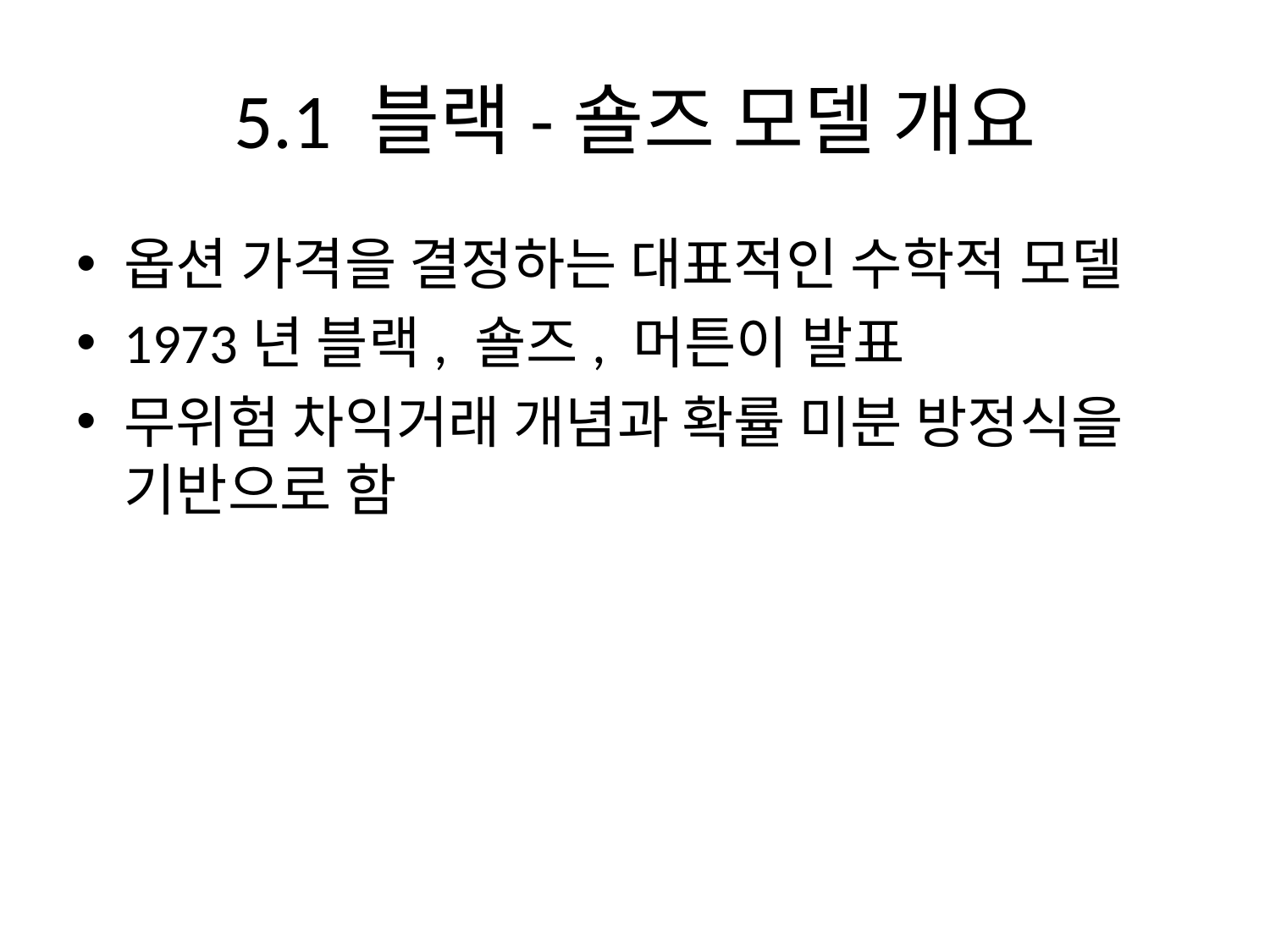

# 5.1 블랙-숄즈 모델 개요
옵션 가격을 결정하는 대표적인 수학적 모델
1973년 블랙, 숄즈, 머튼이 발표
무위험 차익거래 개념과 확률 미분 방정식을 기반으로 함